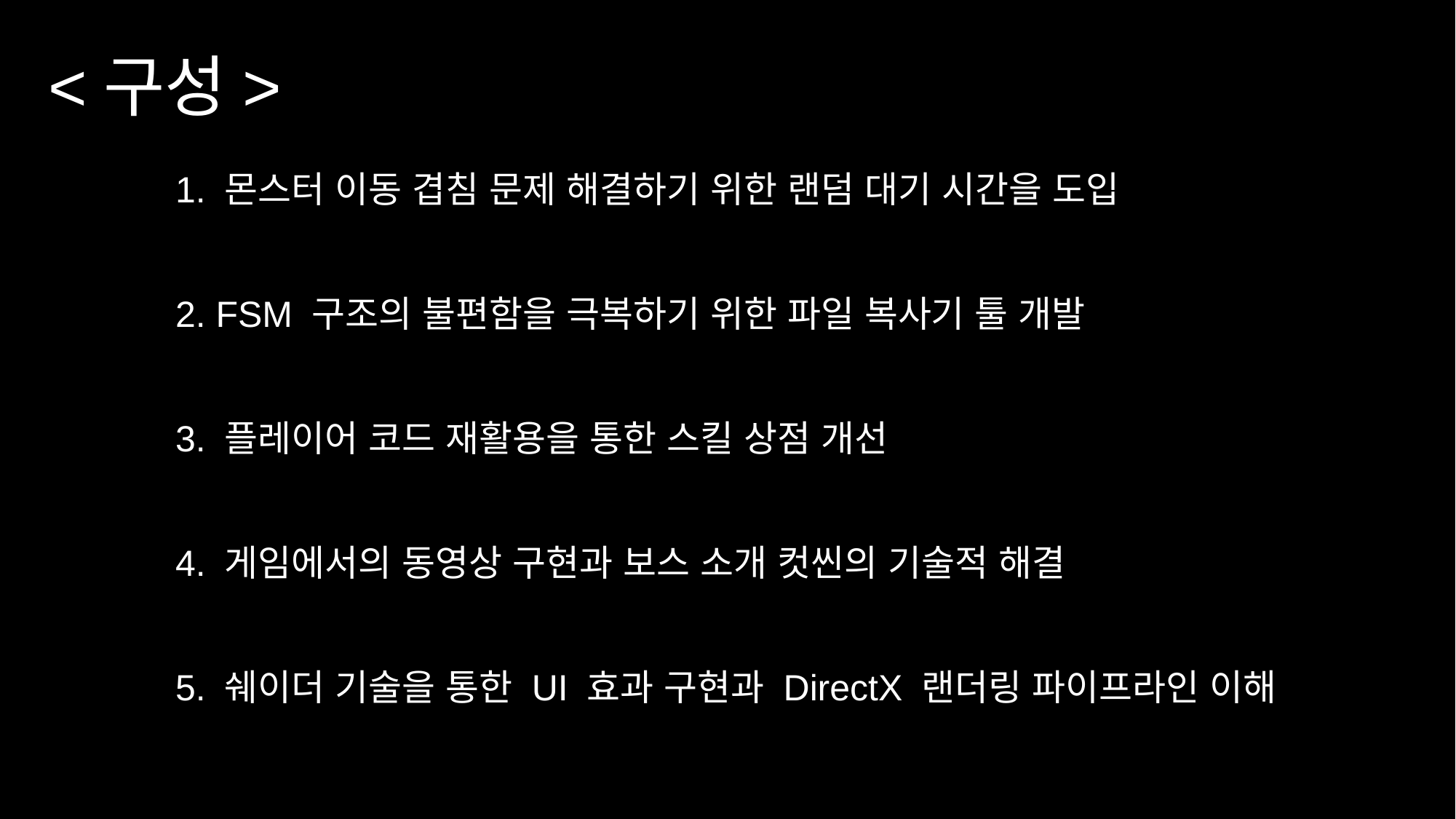

<구성>
1. 몬스터 이동 겹침 문제 해결하기 위한 랜덤 대기 시간을 도입
2. FSM 구조의 불편함을 극복하기 위한 파일 복사기 툴 개발
3. 플레이어 코드 재활용을 통한 스킬 상점 개선
4. 게임에서의 동영상 구현과 보스 소개 컷씬의 기술적 해결
5. 쉐이더 기술을 통한 UI 효과 구현과 DirectX 랜더링 파이프라인 이해